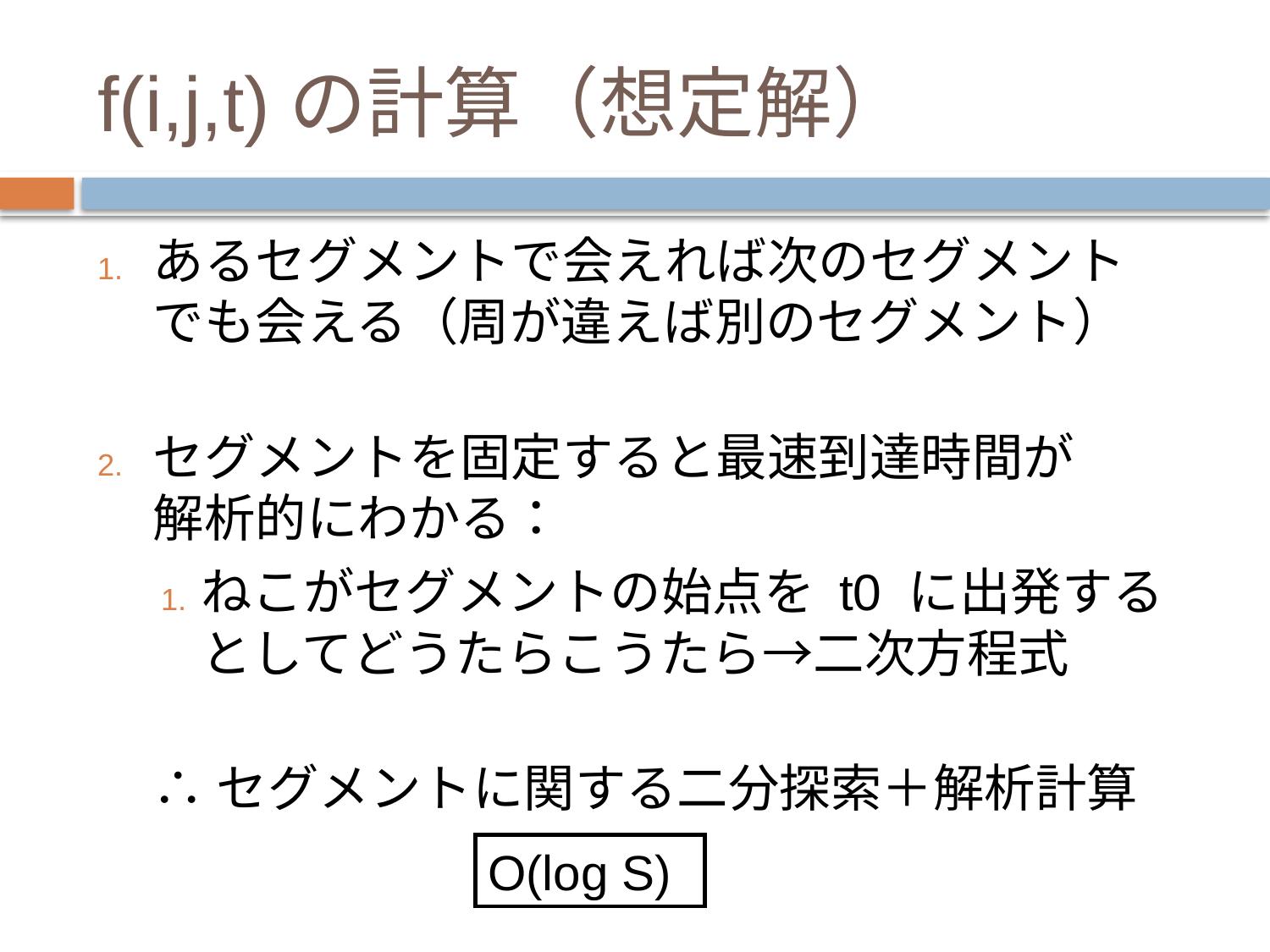

f(i,j,t)の計算（想定解）
あるセグメントで会えれば次のセグメント
でも会える（周が違えば別のセグメント）
セグメントを固定すると最速到達時間が
解析的にわかる：
ねこがセグメントの始点を t0 に出発するとしてどうたらこうたら→二次方程式
	∴セグメントに関する二分探索＋解析計算
O(log S)